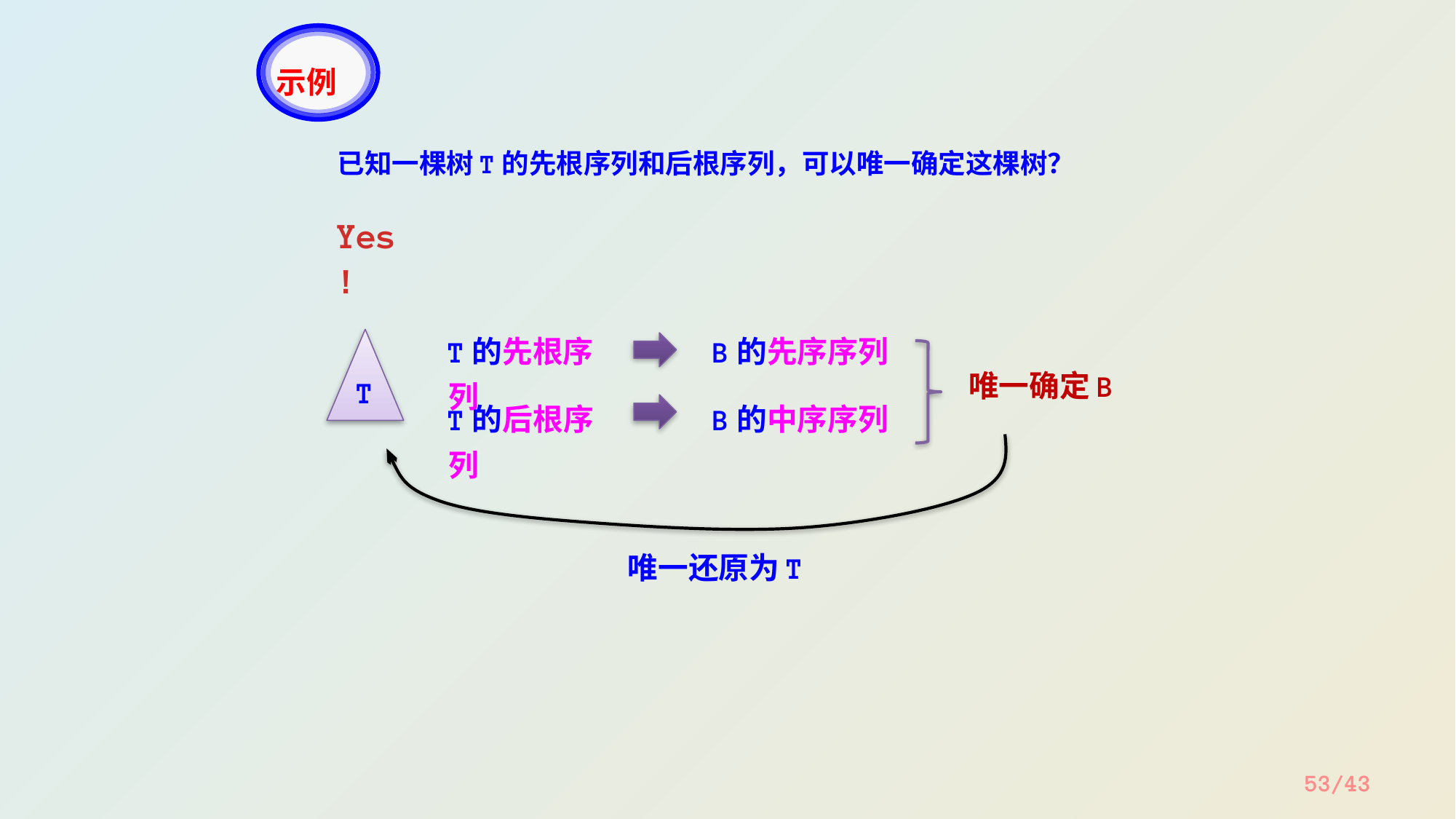

示例
已知一棵树T的先根序列和后根序列，可以唯一确定这棵树？
Yes !
T的先根序列
B的先序序列

T

唯一确定B
T的后根序列
B的中序序列

唯一还原为T
53/43